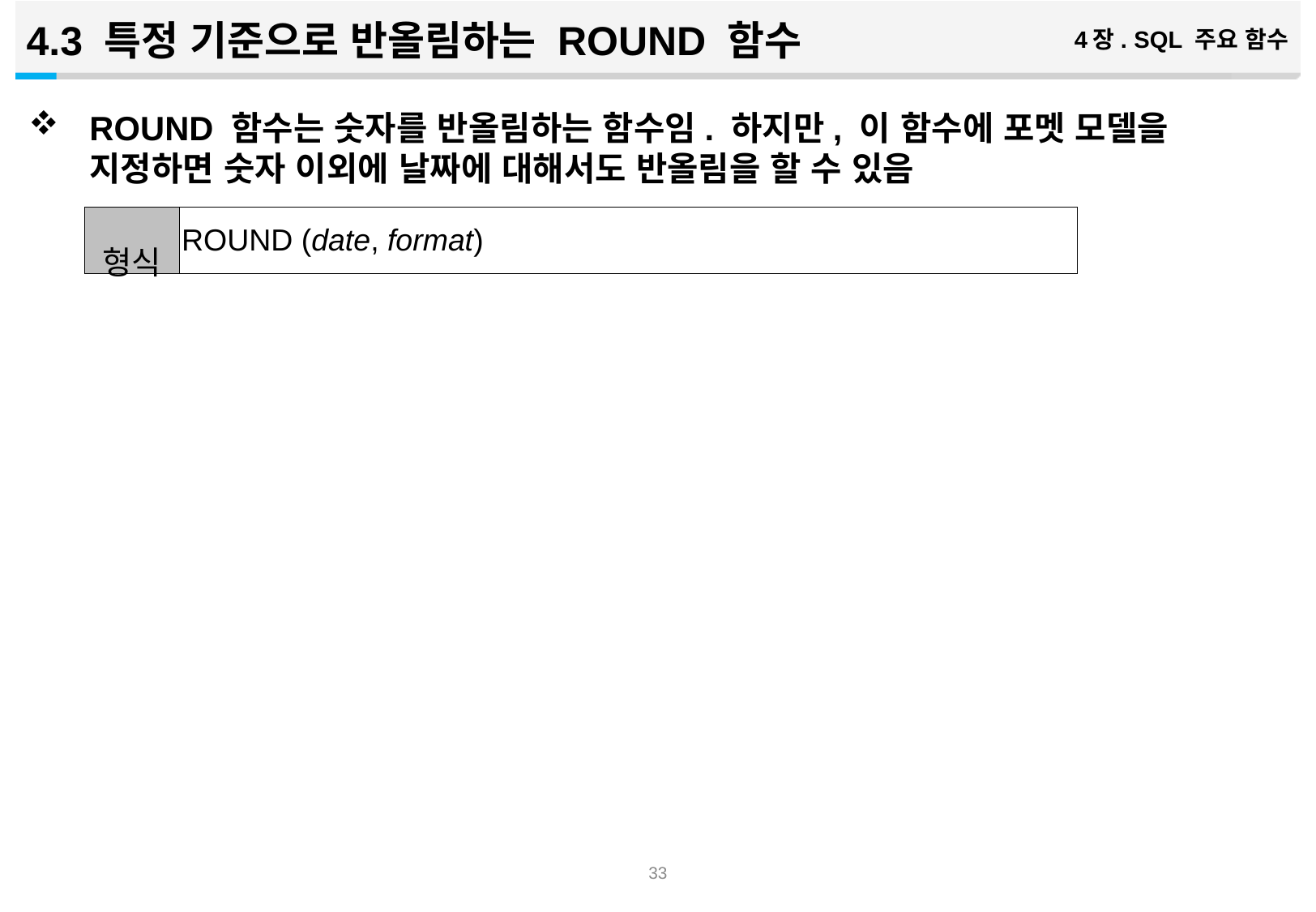

4.3 특정 기준으로 반올림하는 ROUND 함수
4장. SQL 주요 함수
ROUND 함수는 숫자를 반올림하는 함수임. 하지만, 이 함수에 포멧 모델을        지정하면 숫자 이외에 날짜에 대해서도 반올림을 할 수 있음
| 형식 | ROUND (date, format) |
| --- | --- |
33